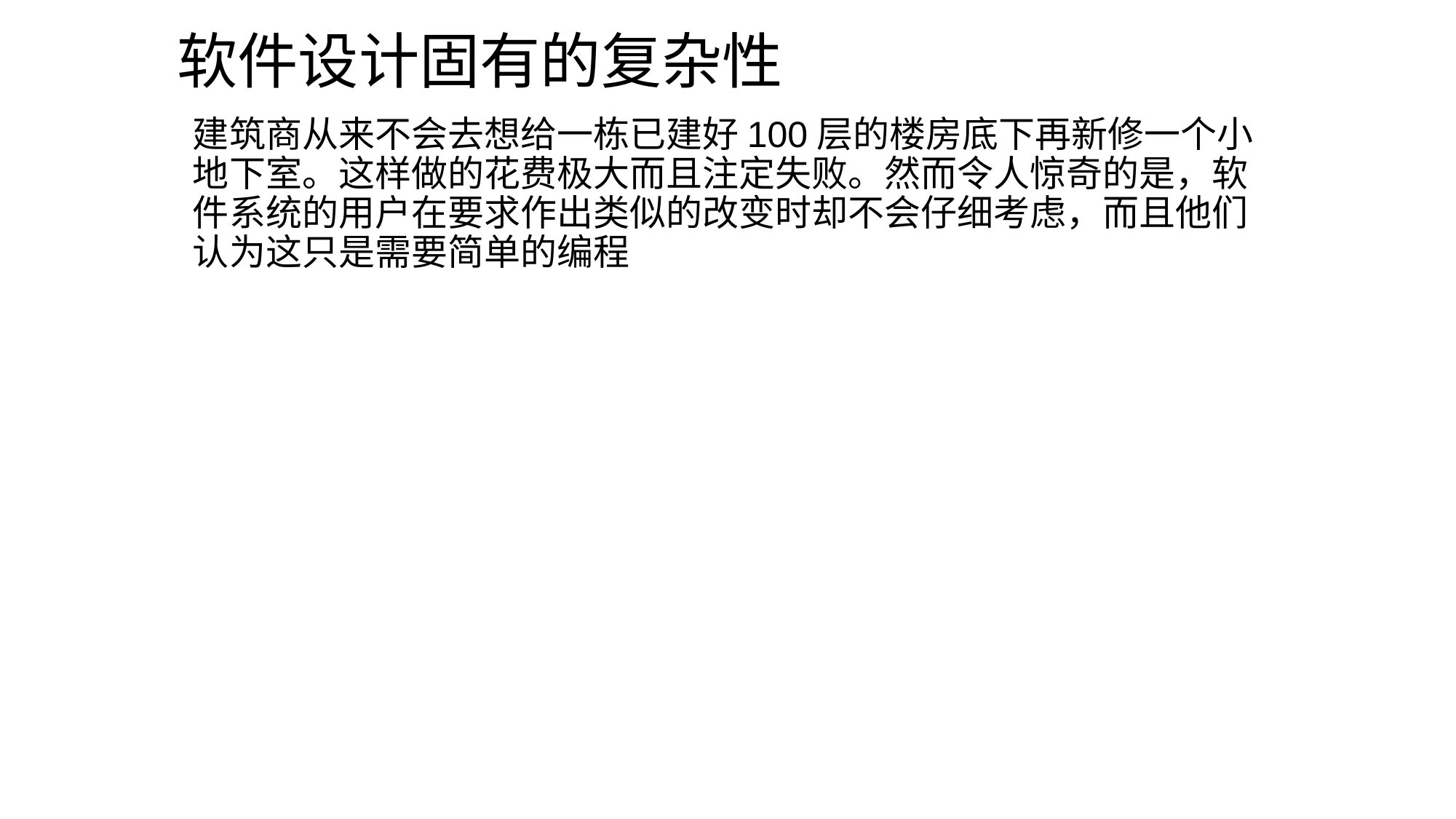

# 软件设计固有的复杂性
建筑商从来不会去想给一栋已建好100层的楼房底下再新修一个小地下室。这样做的花费极大而且注定失败。然而令人惊奇的是，软件系统的用户在要求作出类似的改变时却不会仔细考虑，而且他们认为这只是需要简单的编程